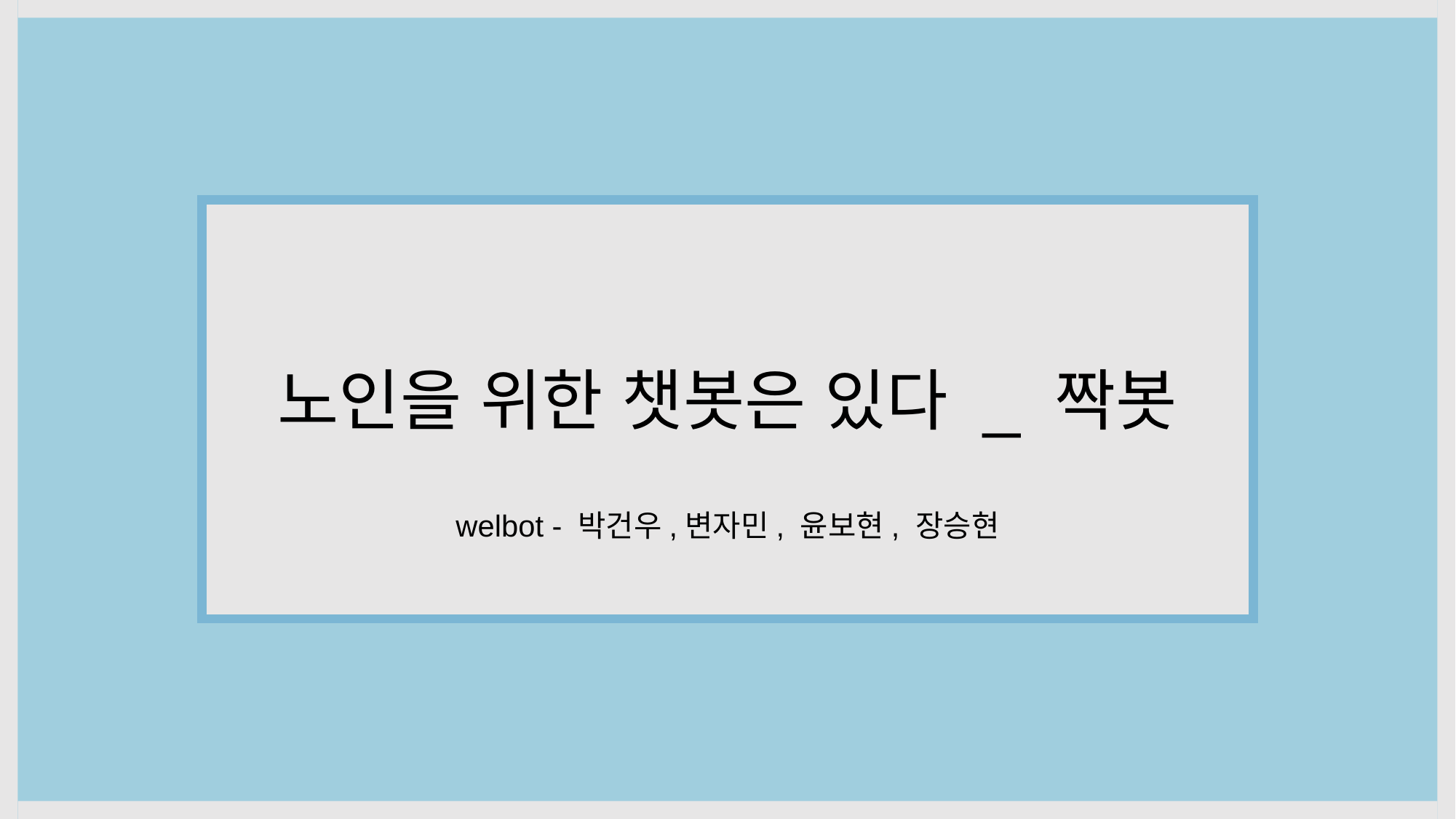

# 노인을 위한 챗봇은 있다 _ 짝봇
welbot - 박건우,변자민, 윤보현, 장승현